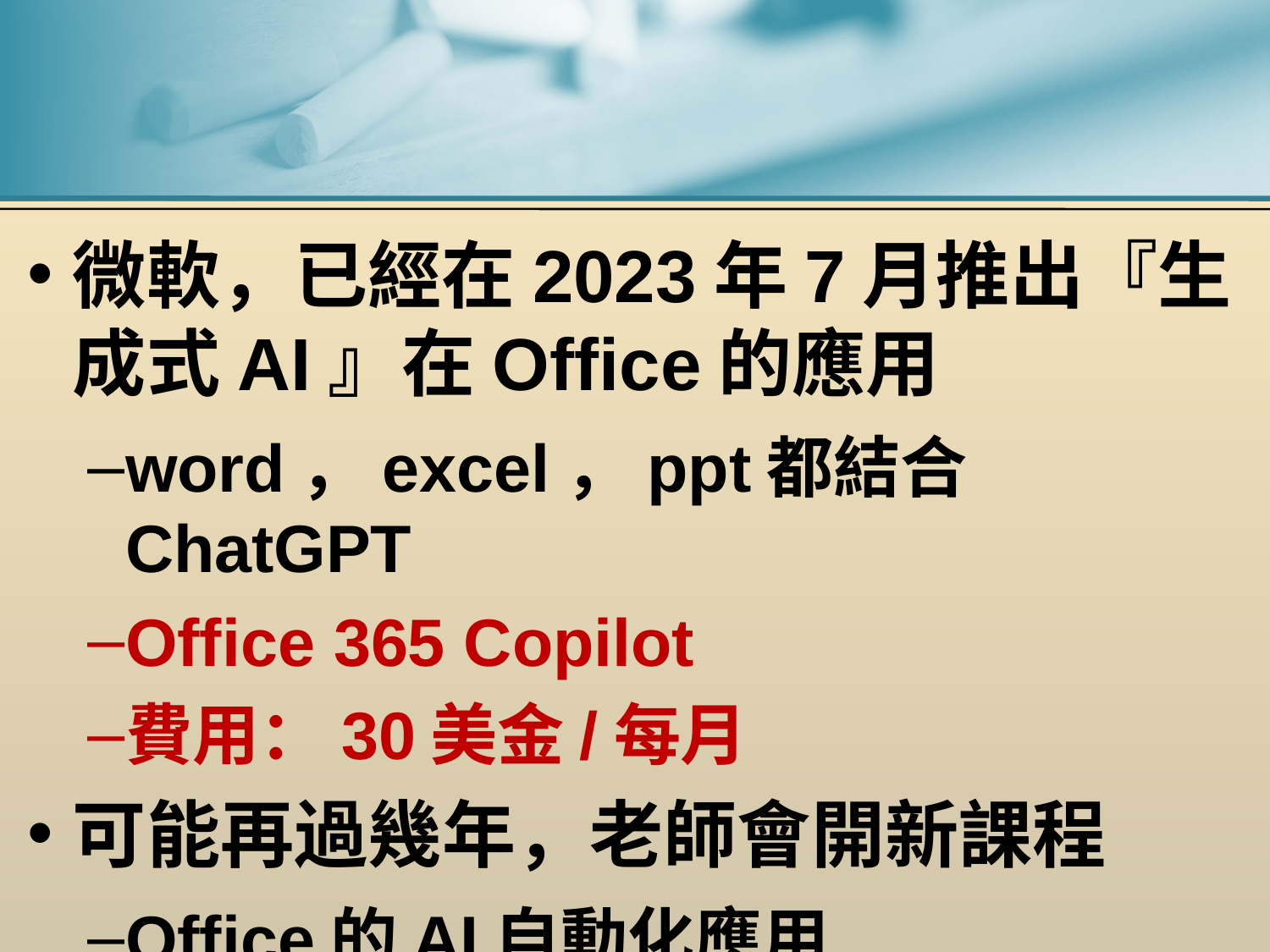

微軟，已經在2023年7月推出『生成式AI』在Office的應用
word，excel，ppt都結合ChatGPT
Office 365 Copilot
費用：30美金/每月
可能再過幾年，老師會開新課程
Office的AI自動化應用